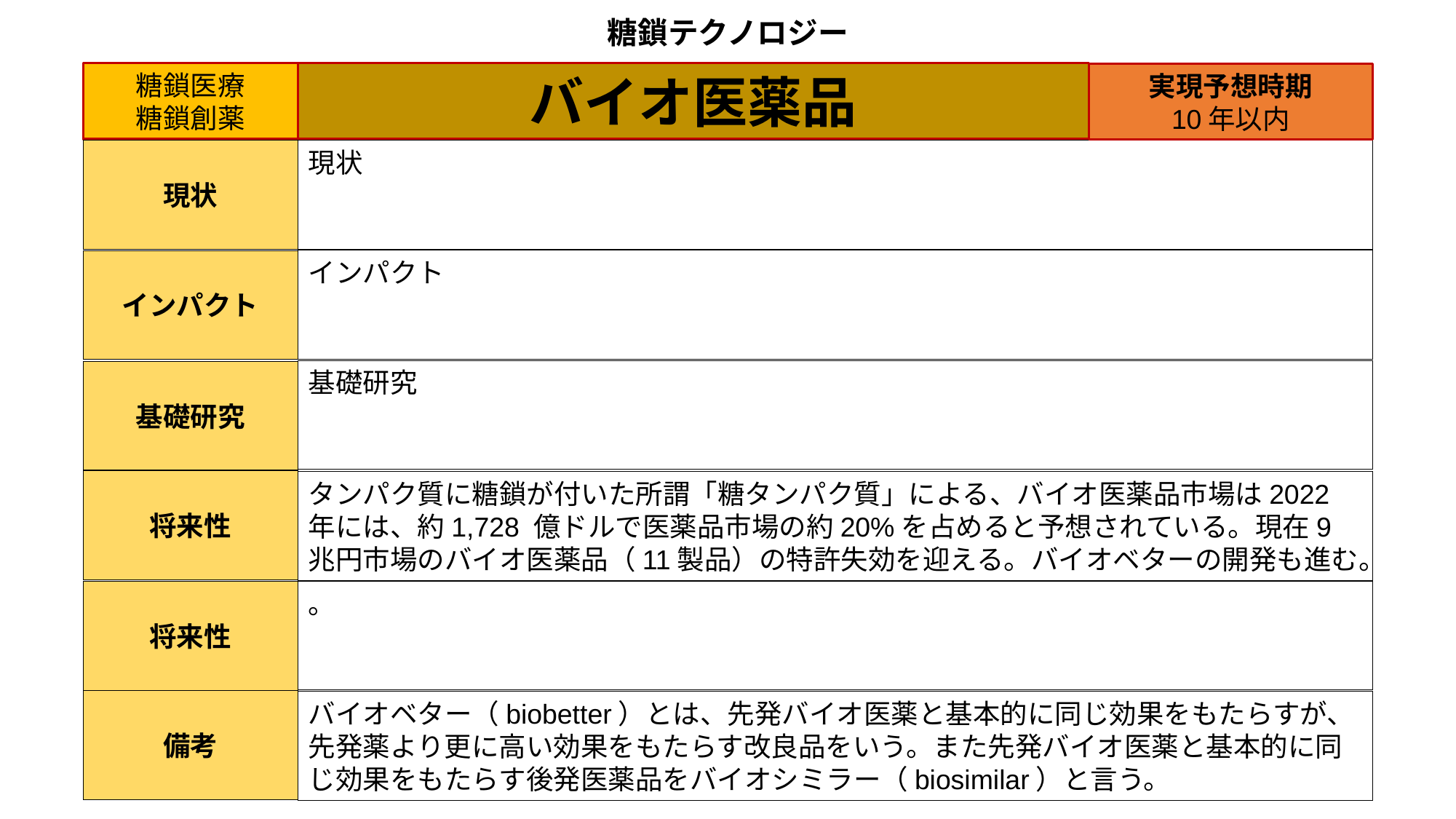

糖鎖テクノロジー
バイオ医薬品
糖鎖医療
糖鎖創薬
実現予想時期
10年以内

現状

現状

インパクト

インパクト

基礎研究

基礎研究

将来性

タンパク質に糖鎖が付いた所謂「糖タンパク質」による、バイオ医薬品市場は2022年には、約1,728 億ドルで医薬品市場の約20%を占めると予想されている。現在9兆円市場のバイオ医薬品（11製品）の特許失効を迎える。バイオベターの開発も進む。
。

将来性

備考

バイオベター（biobetter）とは、先発バイオ医薬と基本的に同じ効果をもたらすが、先発薬より更に高い効果をもたらす改良品をいう。また先発バイオ医薬と基本的に同じ効果をもたらす後発医薬品をバイオシミラー（biosimilar）と言う。